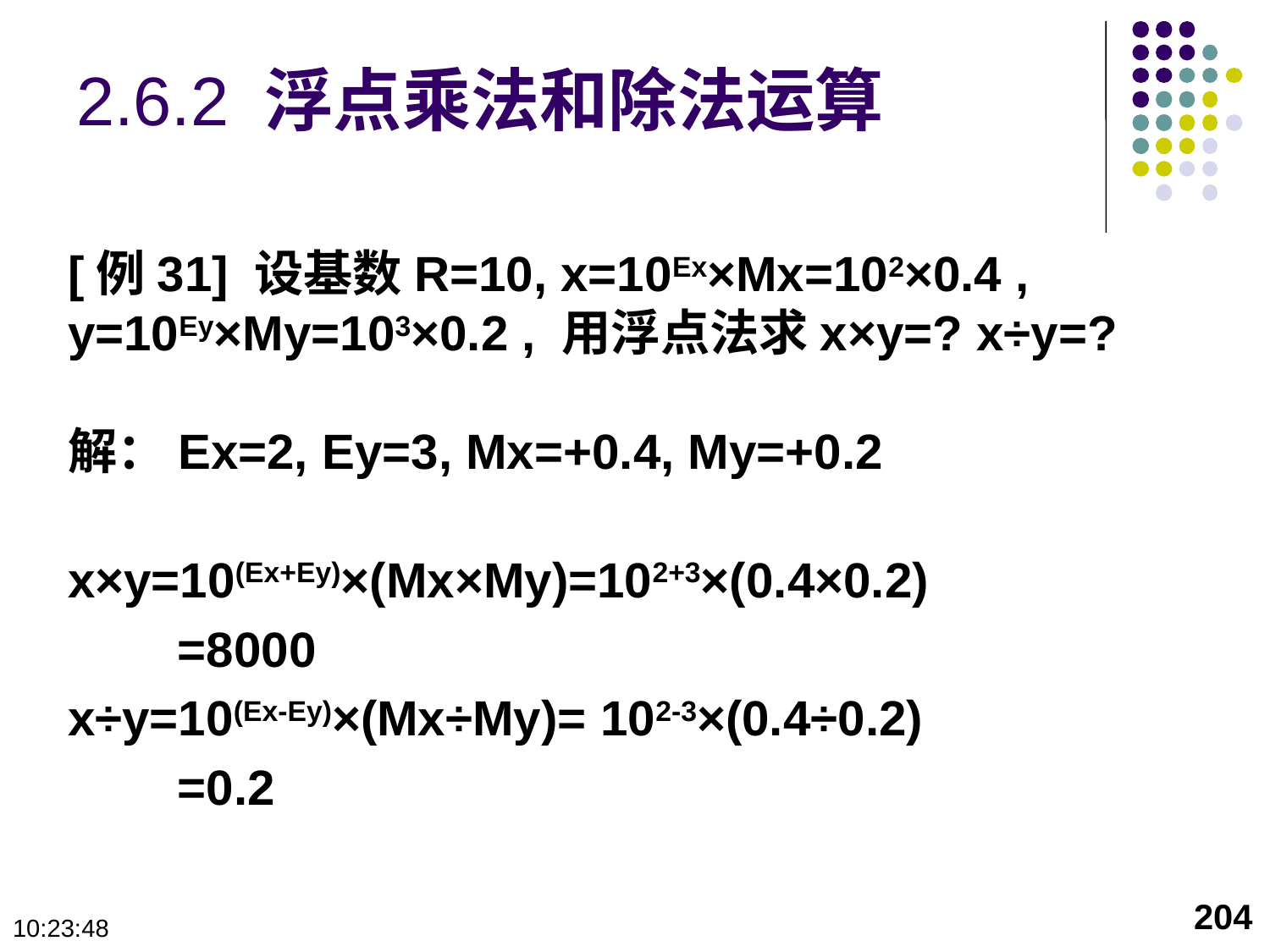

# 2.6.2 浮点乘法和除法运算
[例31] 设基数R=10, x=10Ex×Mx=102×0.4 ,
y=10Ey×My=103×0.2 , 用浮点法求x×y=? x÷y=?
解：Ex=2, Ey=3, Mx=+0.4, My=+0.2
x×y=10(Ex+Ey)×(Mx×My)=102+3×(0.4×0.2)
        =8000
x÷y=10(Ex-Ey)×(Mx÷My)= 102-3×(0.4÷0.2)
        =0.2
204
10:23:48